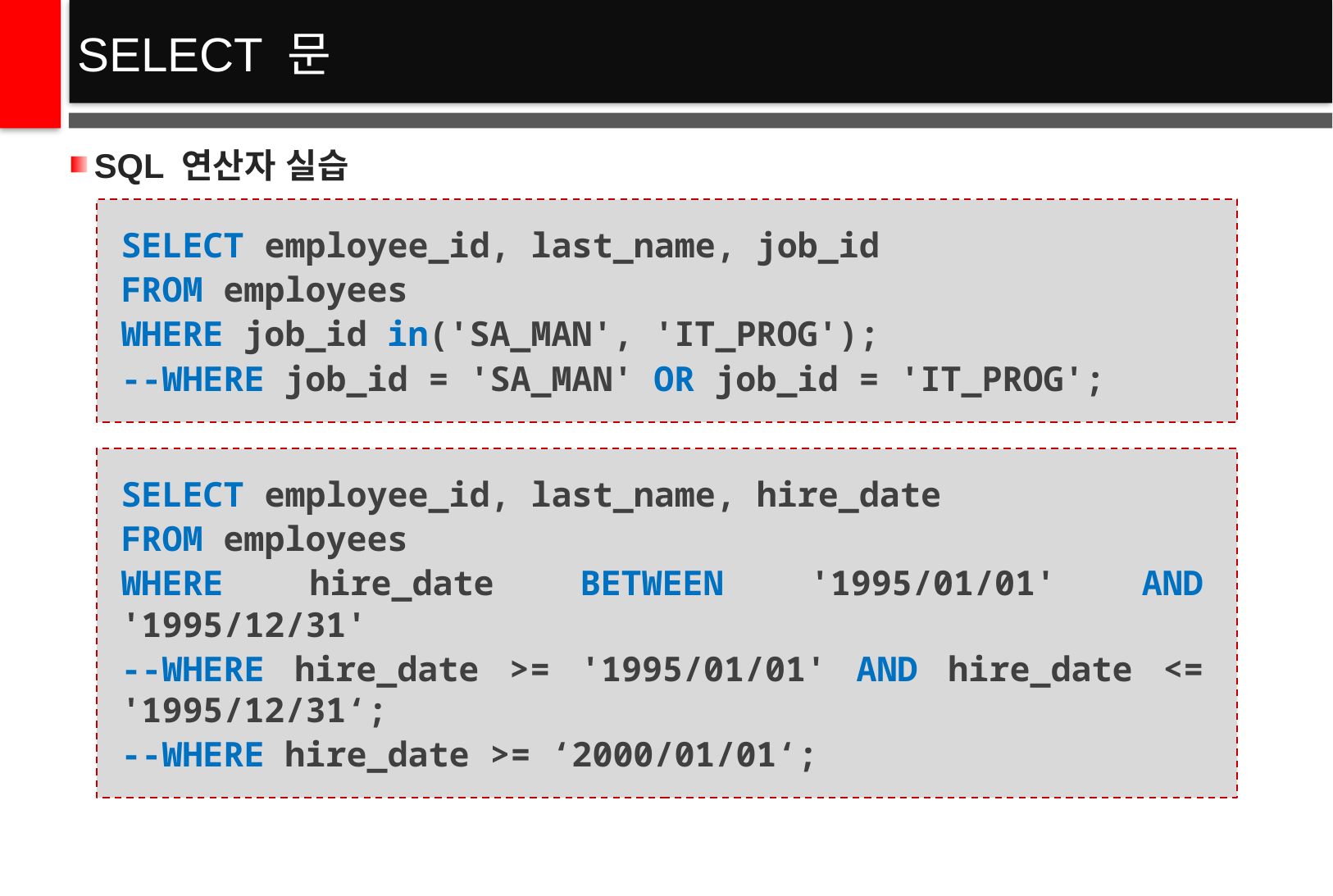

# SELECT 문
SQL 연산자 실습
SELECT employee_id, last_name, job_id
FROM employees
WHERE job_id in('SA_MAN', 'IT_PROG');
--WHERE job_id = 'SA_MAN' OR job_id = 'IT_PROG';
SELECT employee_id, last_name, hire_date
FROM employees
WHERE hire_date BETWEEN '1995/01/01' AND '1995/12/31'
--WHERE hire_date >= '1995/01/01' AND hire_date <= '1995/12/31‘;
--WHERE hire_date >= ‘2000/01/01‘;